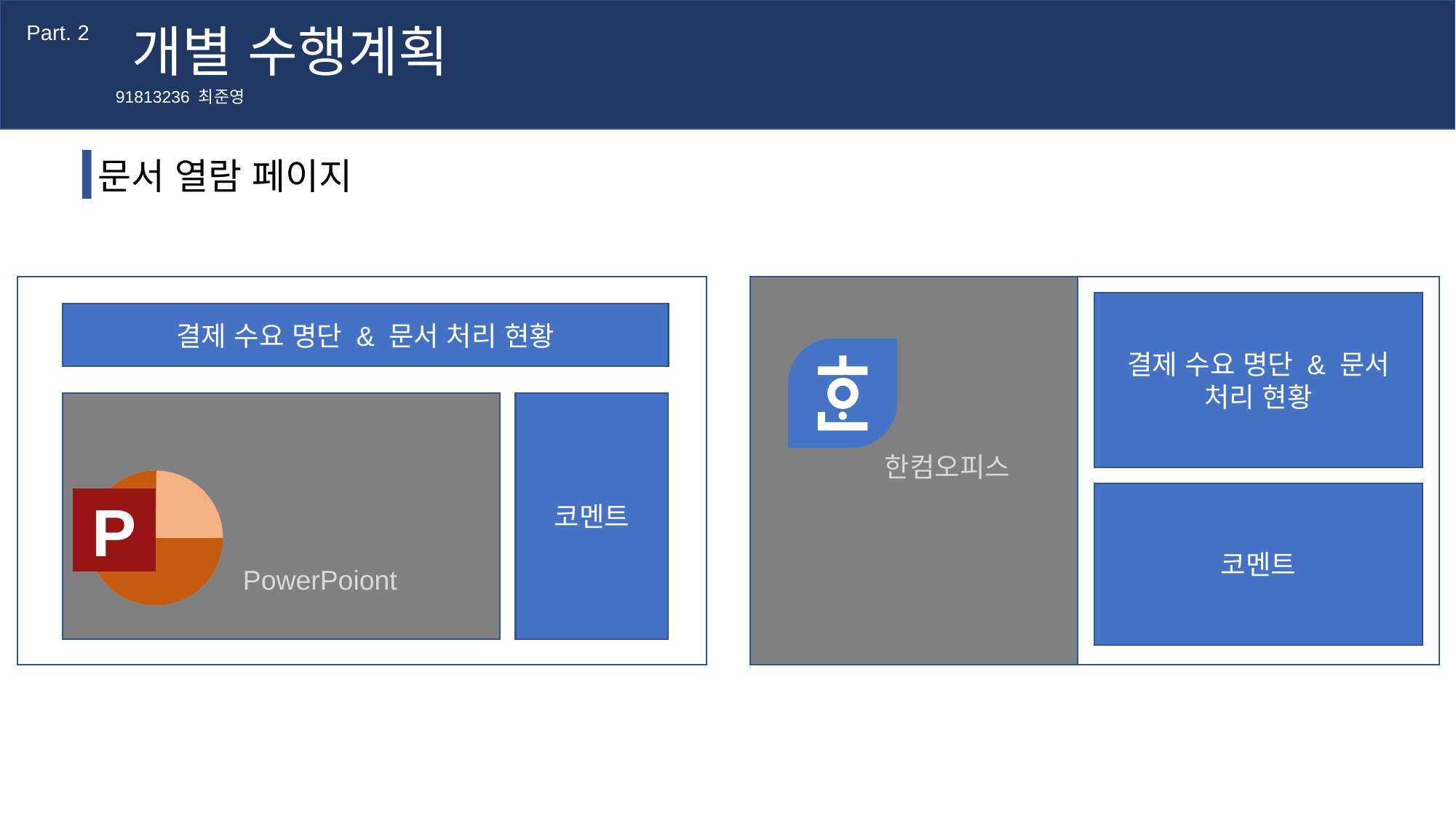

개별 수행계획
Part. 2
91813236 최준영

# 문서 열람 페이지

결제 수요 명단 & 문서 처리 현황
결제 수요 명단 & 문서 처리 현황

코멘트
한컴오피스

P
코멘트
PowerPoiont